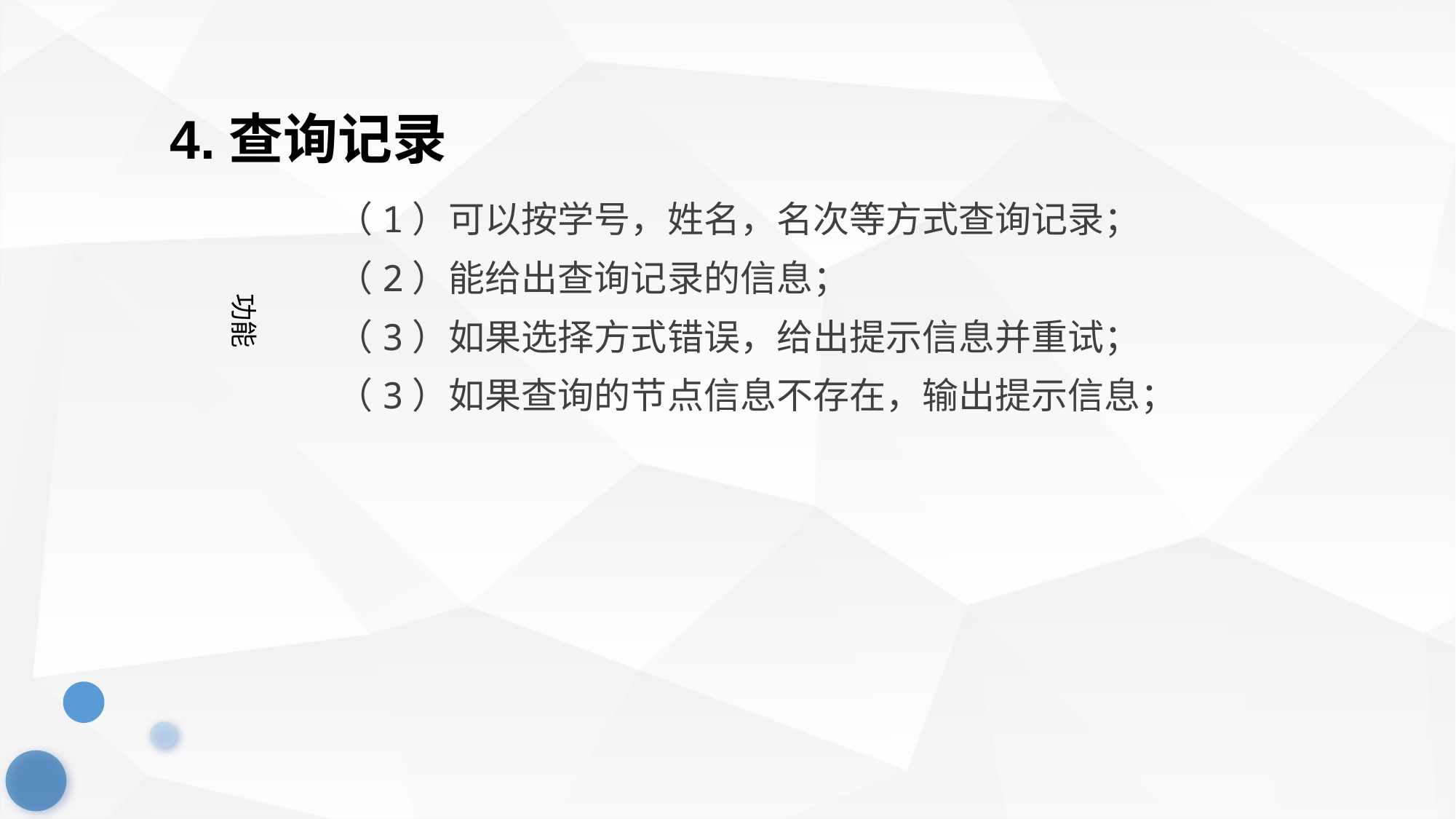

4.查询记录
（1）可以按学号，姓名，名次等方式查询记录；
（2）能给出查询记录的信息；
（3）如果选择方式错误，给出提示信息并重试；
（3）如果查询的节点信息不存在，输出提示信息；

功能